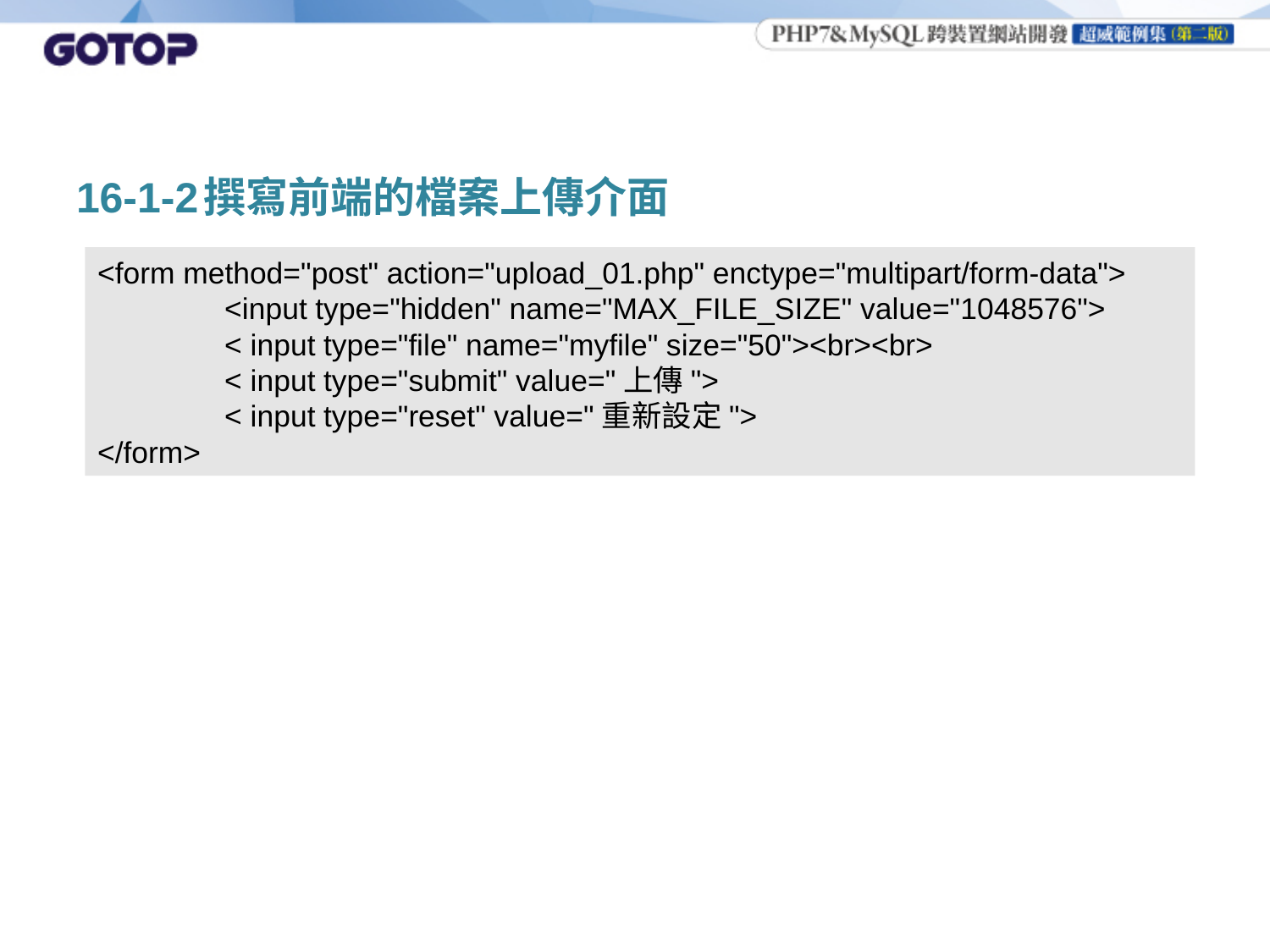

# 16-1-2	撰寫前端的檔案上傳介面
<form method="post" action="upload_01.php" enctype="multipart/form-data">
	<input type="hidden" name="MAX_FILE_SIZE" value="1048576">
	< input type="file" name="myfile" size="50"><br><br>
	< input type="submit" value="上傳">
	< input type="reset" value="重新設定">
</form>